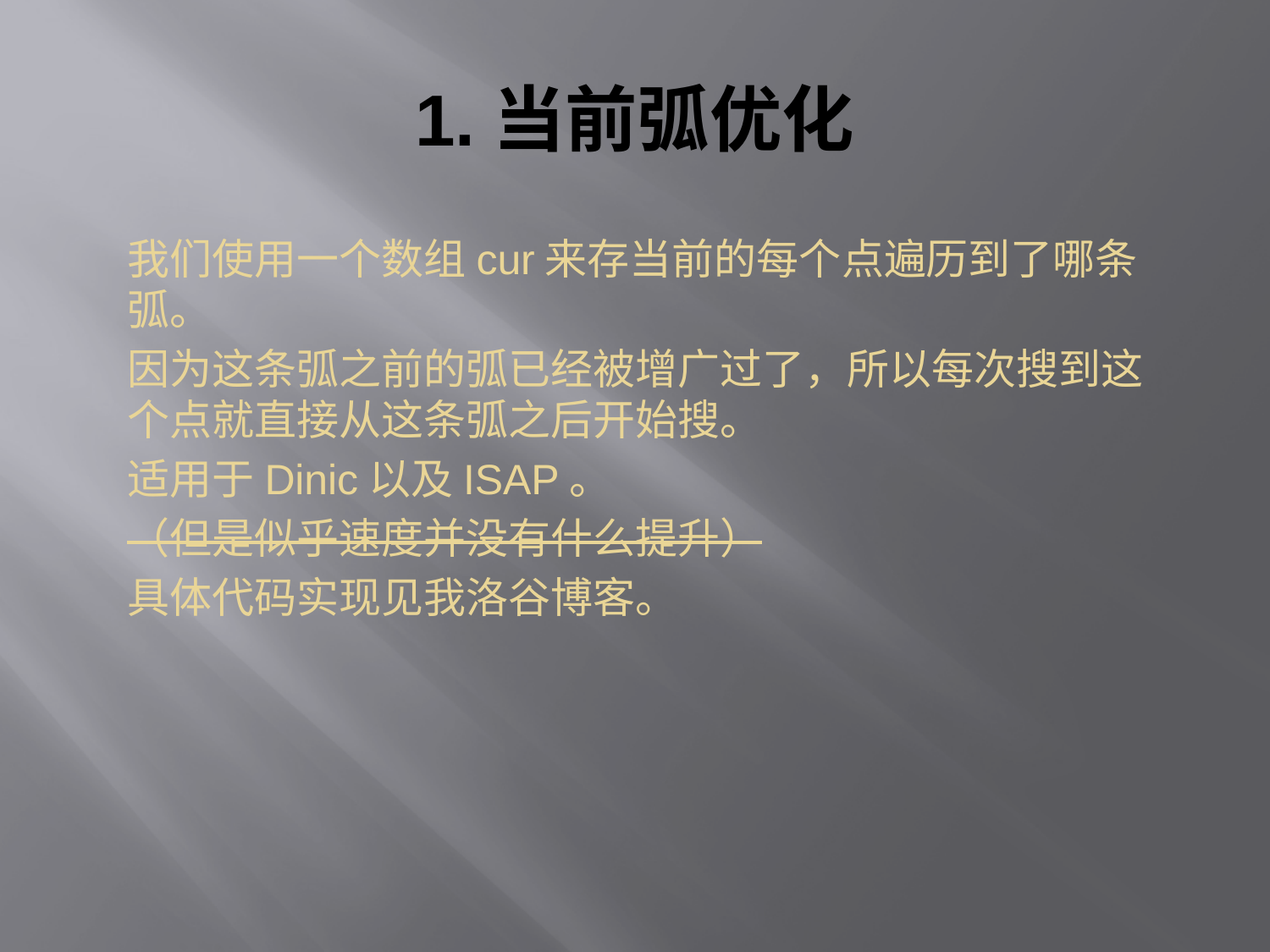

# 1.当前弧优化
我们使用一个数组cur来存当前的每个点遍历到了哪条弧。
因为这条弧之前的弧已经被增广过了，所以每次搜到这个点就直接从这条弧之后开始搜。
适用于Dinic以及ISAP。
（但是似乎速度并没有什么提升）
具体代码实现见我洛谷博客。